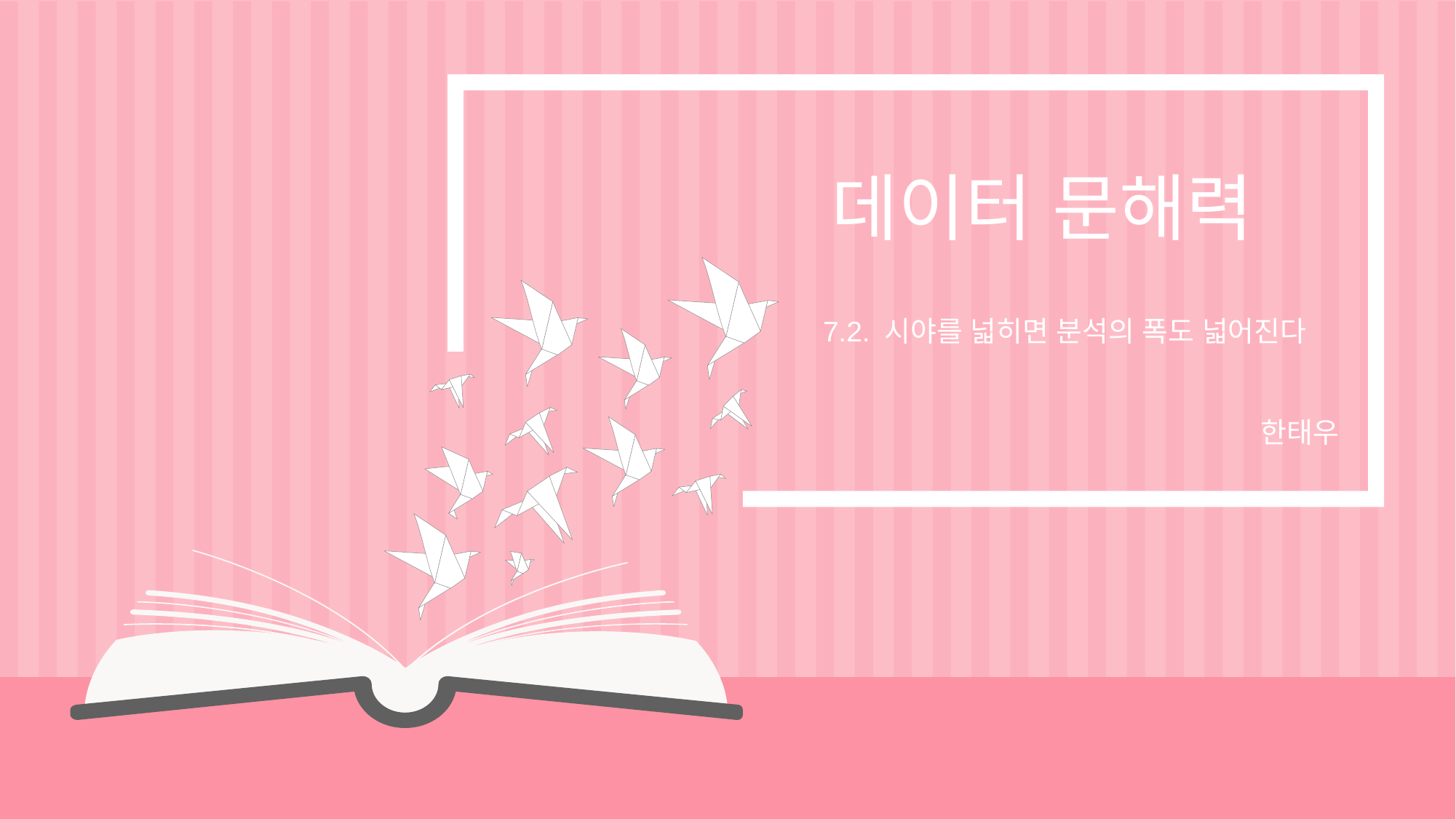

데이터 문해력

7.2. 시야를 넓히면 분석의 폭도 넓어진다

한태우